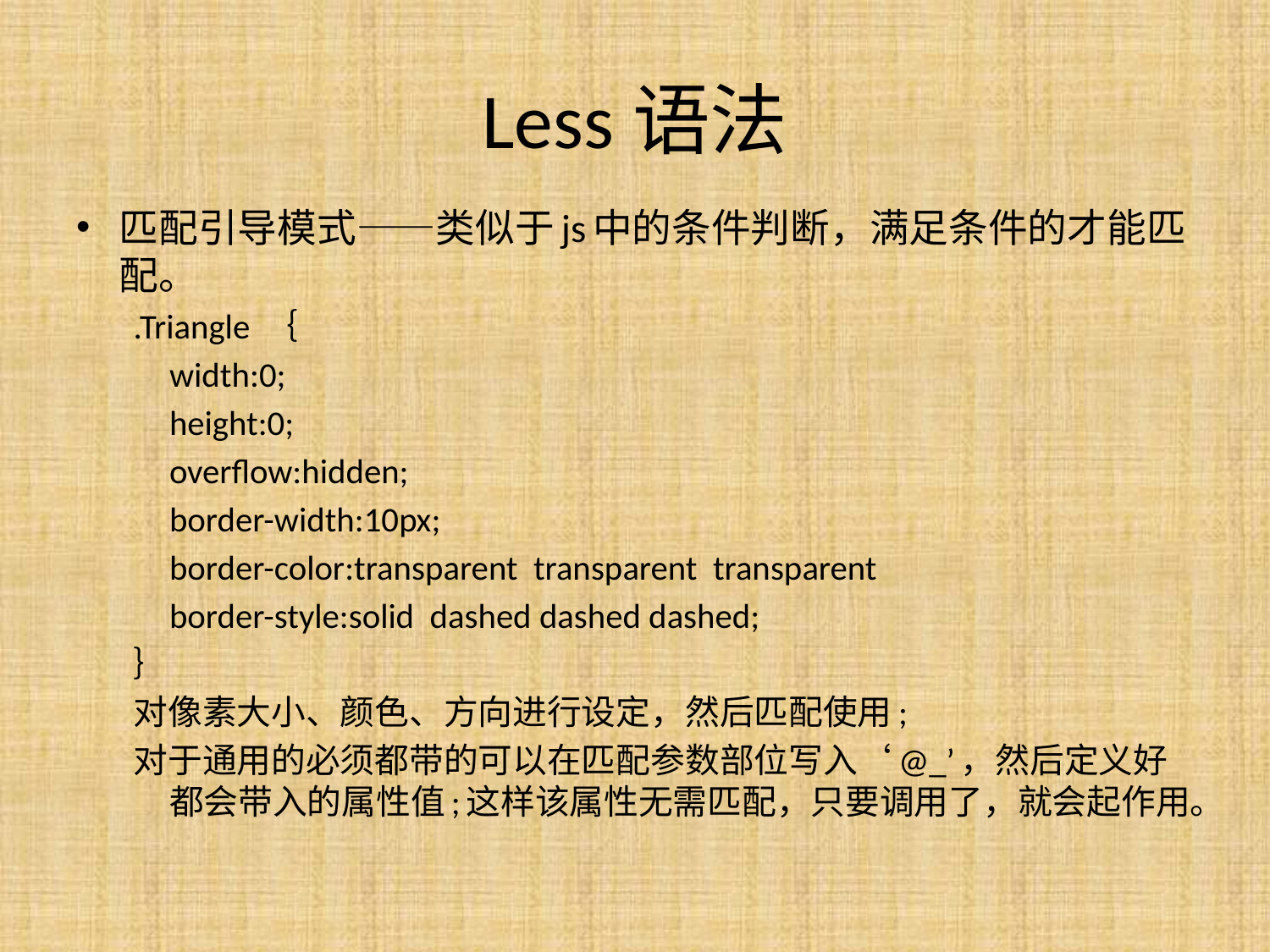

# Less语法
匹配引导模式——类似于js中的条件判断，满足条件的才能匹配。
.Triangle ｛
	width:0;
	height:0;
	overflow:hidden;
	border-width:10px;
	border-color:transparent  transparent  transparent
	border-style:solid  dashed dashed dashed;
｝
对像素大小、颜色、方向进行设定，然后匹配使用;
对于通用的必须都带的可以在匹配参数部位写入‘@_’，然后定义好都会带入的属性值;这样该属性无需匹配，只要调用了，就会起作用。